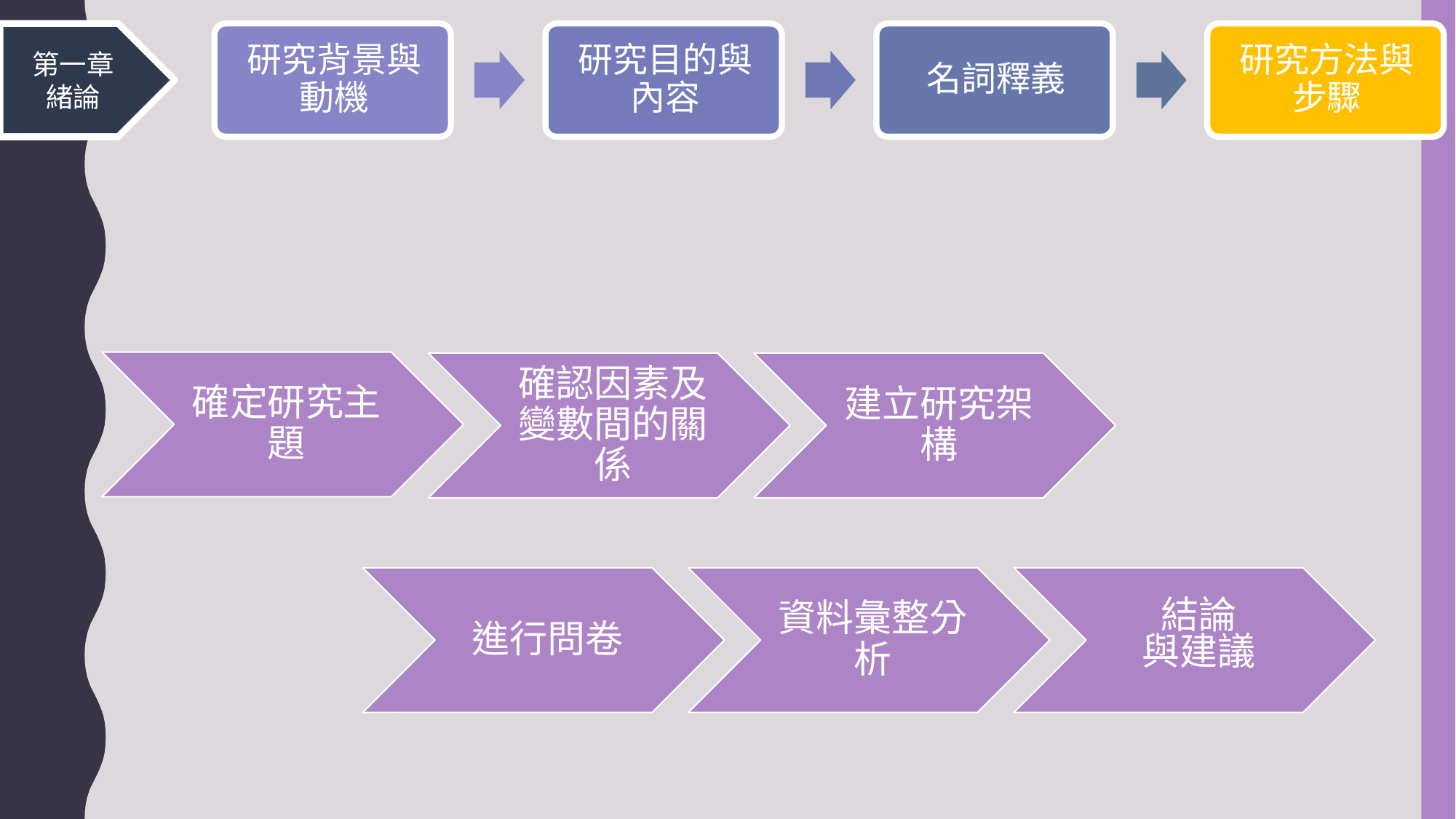

確定研究主題
確認因素及變數間的關係
建立研究架構
進行問卷
資料彙整分析
結論
與建議
第一章
緒論
研究背景與動機

研究目的與內容

名詞釋義

研究方法與步驟